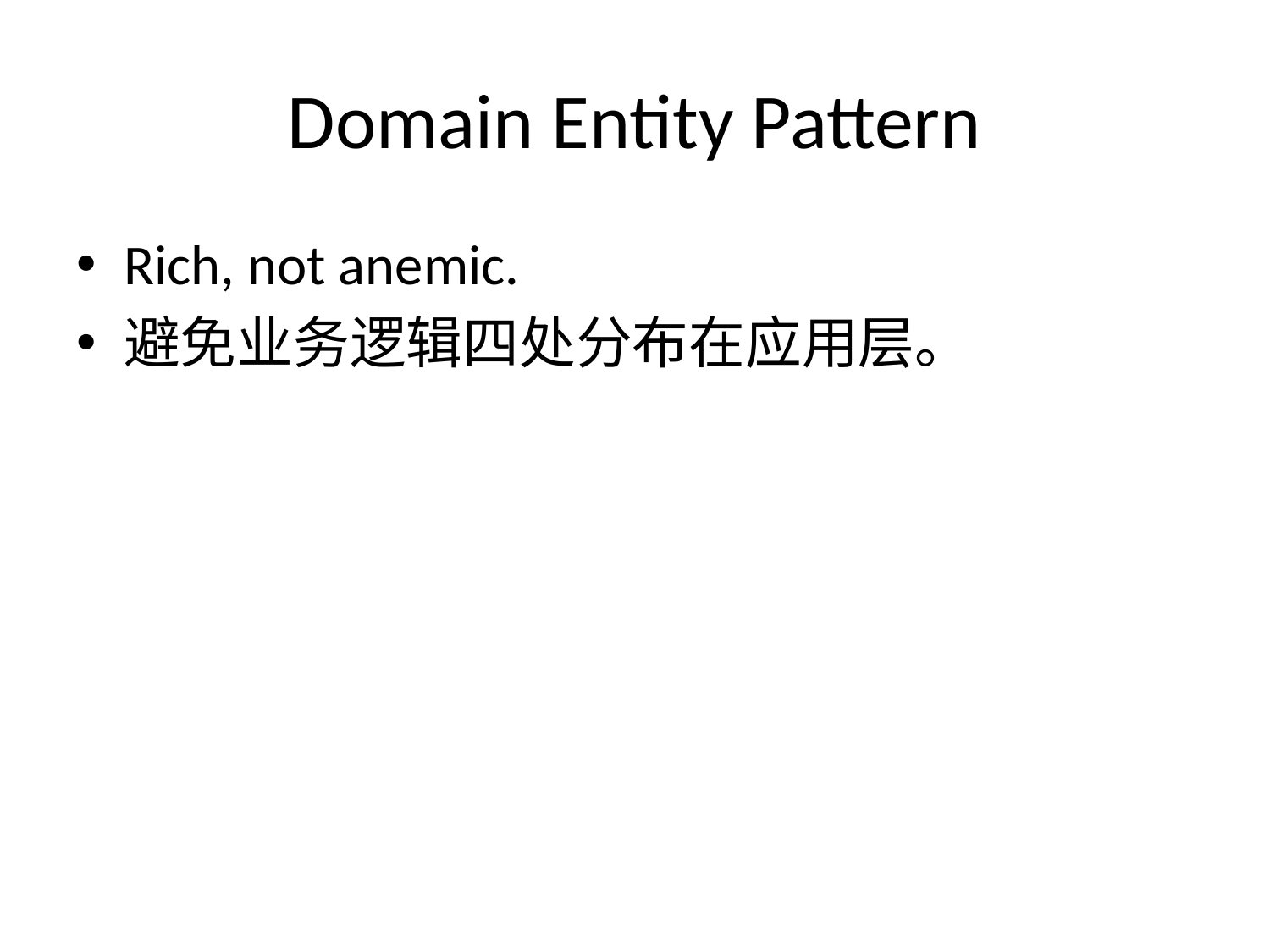

# Domain Entity Pattern
Rich, not anemic.
避免业务逻辑四处分布在应用层。